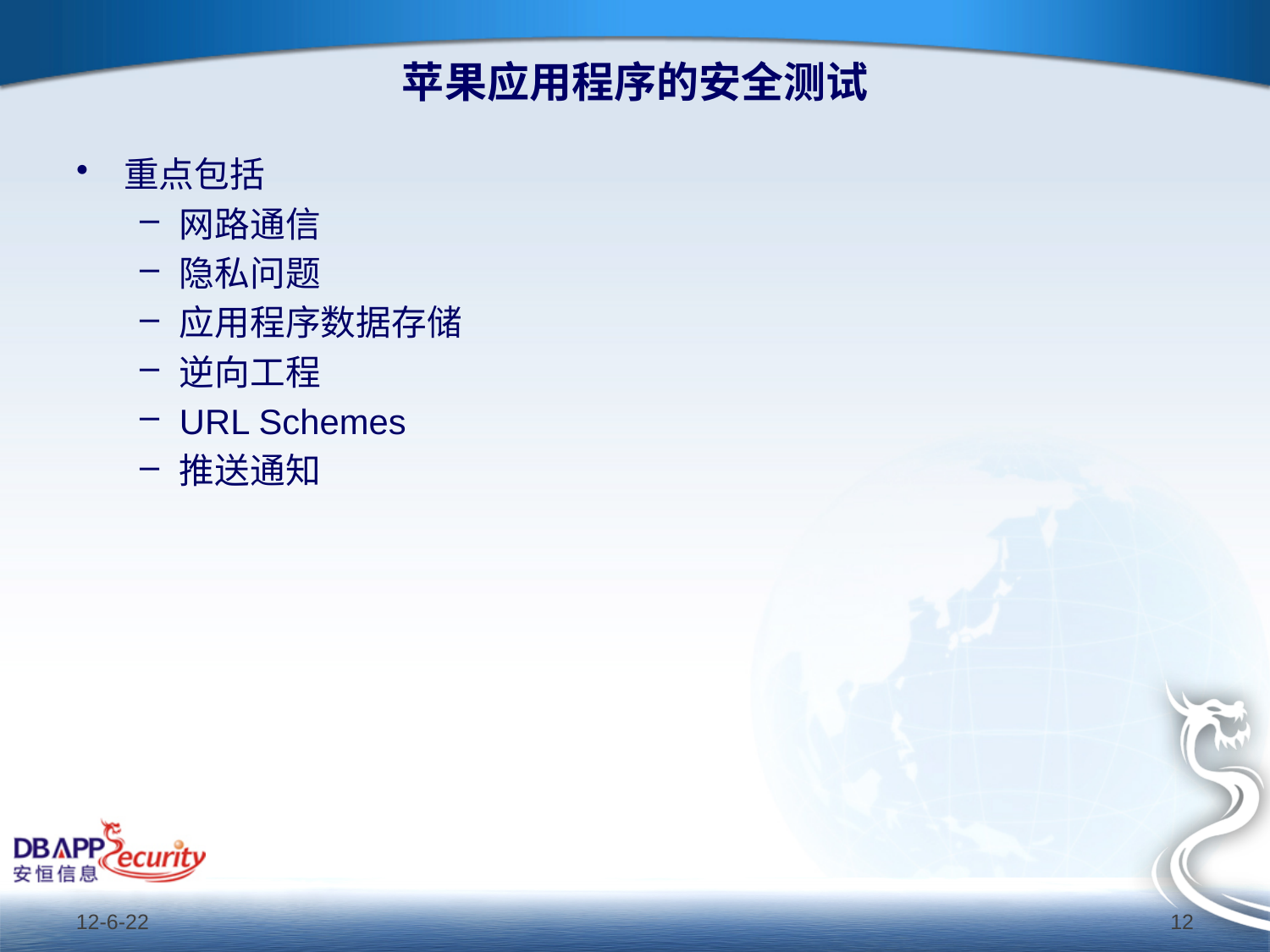

# 苹果应用程序的安全测试
重点包括
网路通信
隐私问题
应用程序数据存储
逆向工程
URL Schemes
推送通知